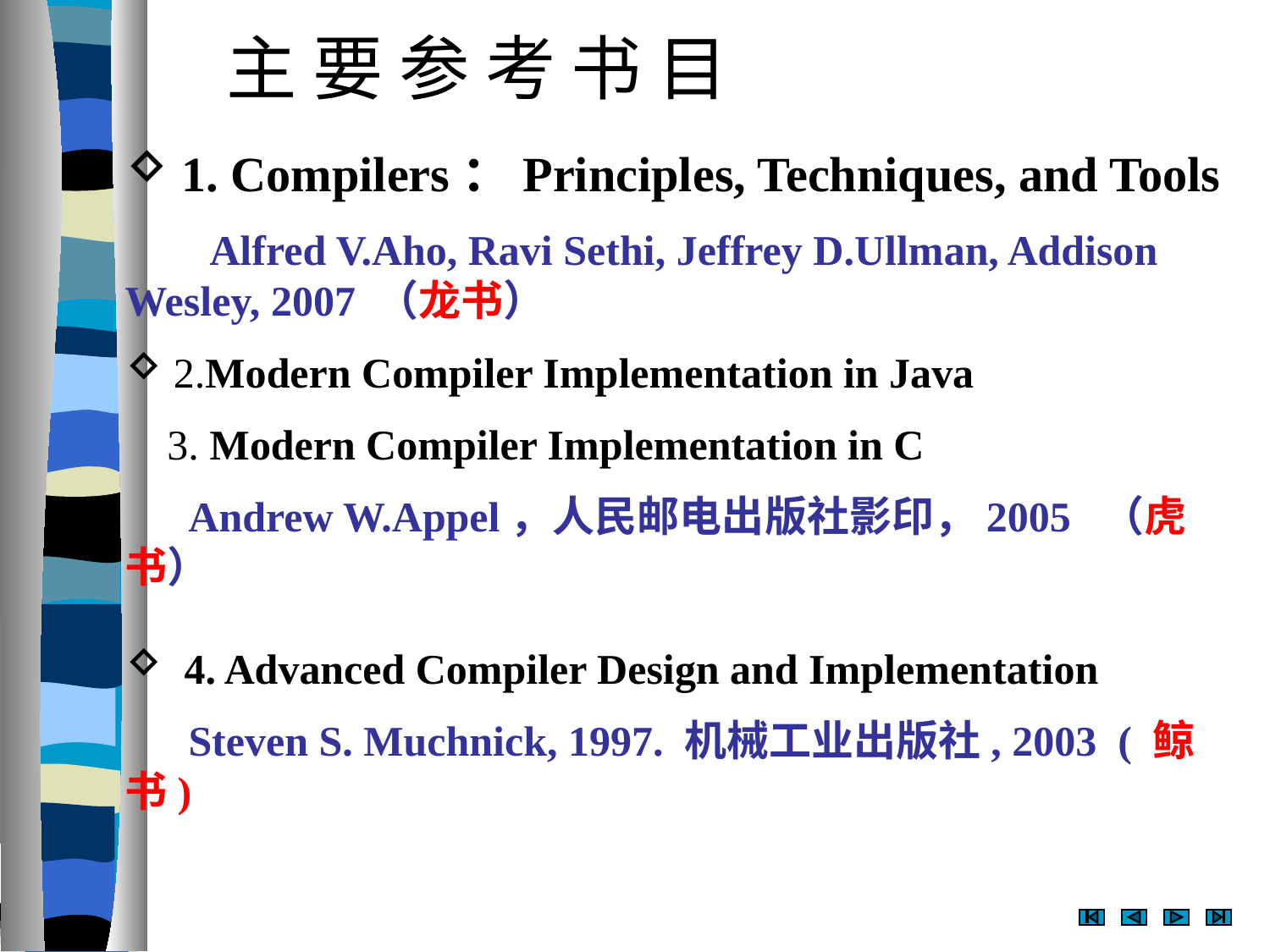

主 要 参 考 书 目
 1. Compilers：Principles, Techniques, and Tools
        Alfred V.Aho, Ravi Sethi, Jeffrey D.Ullman, Addison Wesley, 2007 （龙书）
 2.Modern Compiler Implementation in Java
    3. Modern Compiler Implementation in C
      Andrew W.Appel，人民邮电出版社影印，2005  （虎书）

  4. Advanced Compiler Design and Implementation
      Steven S. Muchnick, 1997. 机械工业出版社, 2003  ( 鲸书)